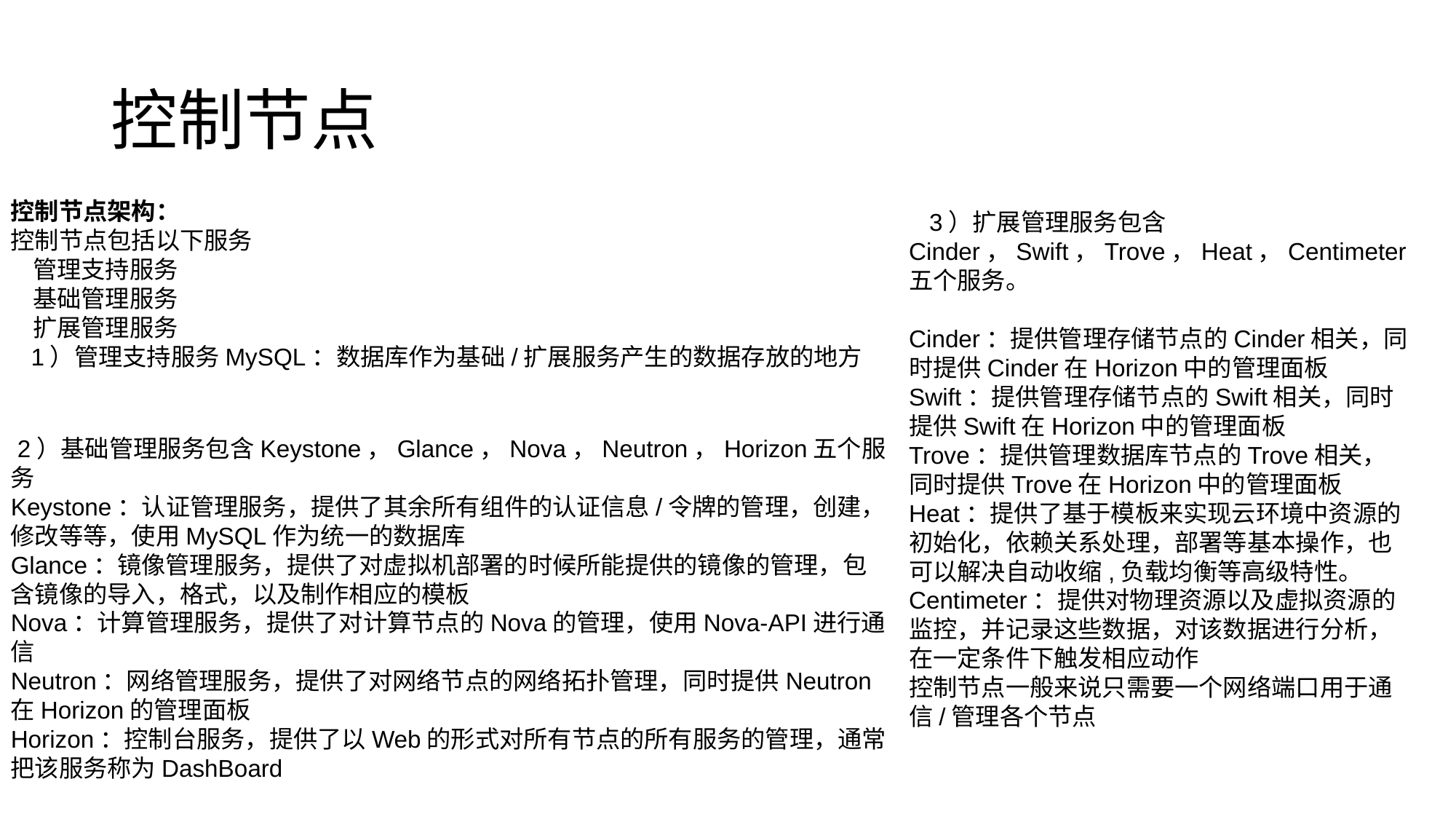

# 控制节点
控制节点架构：
控制节点包括以下服务
   管理支持服务
   基础管理服务
   扩展管理服务
   1）管理支持服务MySQL：数据库作为基础/扩展服务产生的数据存放的地方

   3）扩展管理服务包含Cinder，Swift，Trove，Heat，Centimeter五个服务。

Cinder：提供管理存储节点的Cinder相关，同时提供Cinder在Horizon中的管理面板
Swift：提供管理存储节点的Swift相关，同时提供Swift在Horizon中的管理面板
Trove：提供管理数据库节点的Trove相关，同时提供Trove在Horizon中的管理面板
Heat：提供了基于模板来实现云环境中资源的初始化，依赖关系处理，部署等基本操作，也可以解决自动收缩,负载均衡等高级特性。
Centimeter：提供对物理资源以及虚拟资源的监控，并记录这些数据，对该数据进行分析，在一定条件下触发相应动作
控制节点一般来说只需要一个网络端口用于通信/管理各个节点

 2）基础管理服务包含Keystone，Glance，Nova，Neutron，Horizon五个服务
Keystone：认证管理服务，提供了其余所有组件的认证信息/令牌的管理，创建，修改等等，使用MySQL作为统一的数据库
Glance：镜像管理服务，提供了对虚拟机部署的时候所能提供的镜像的管理，包含镜像的导入，格式，以及制作相应的模板
Nova：计算管理服务，提供了对计算节点的Nova的管理，使用Nova-API进行通信
Neutron：网络管理服务，提供了对网络节点的网络拓扑管理，同时提供Neutron在Horizon的管理面板
Horizon：控制台服务，提供了以Web的形式对所有节点的所有服务的管理，通常把该服务称为DashBoard